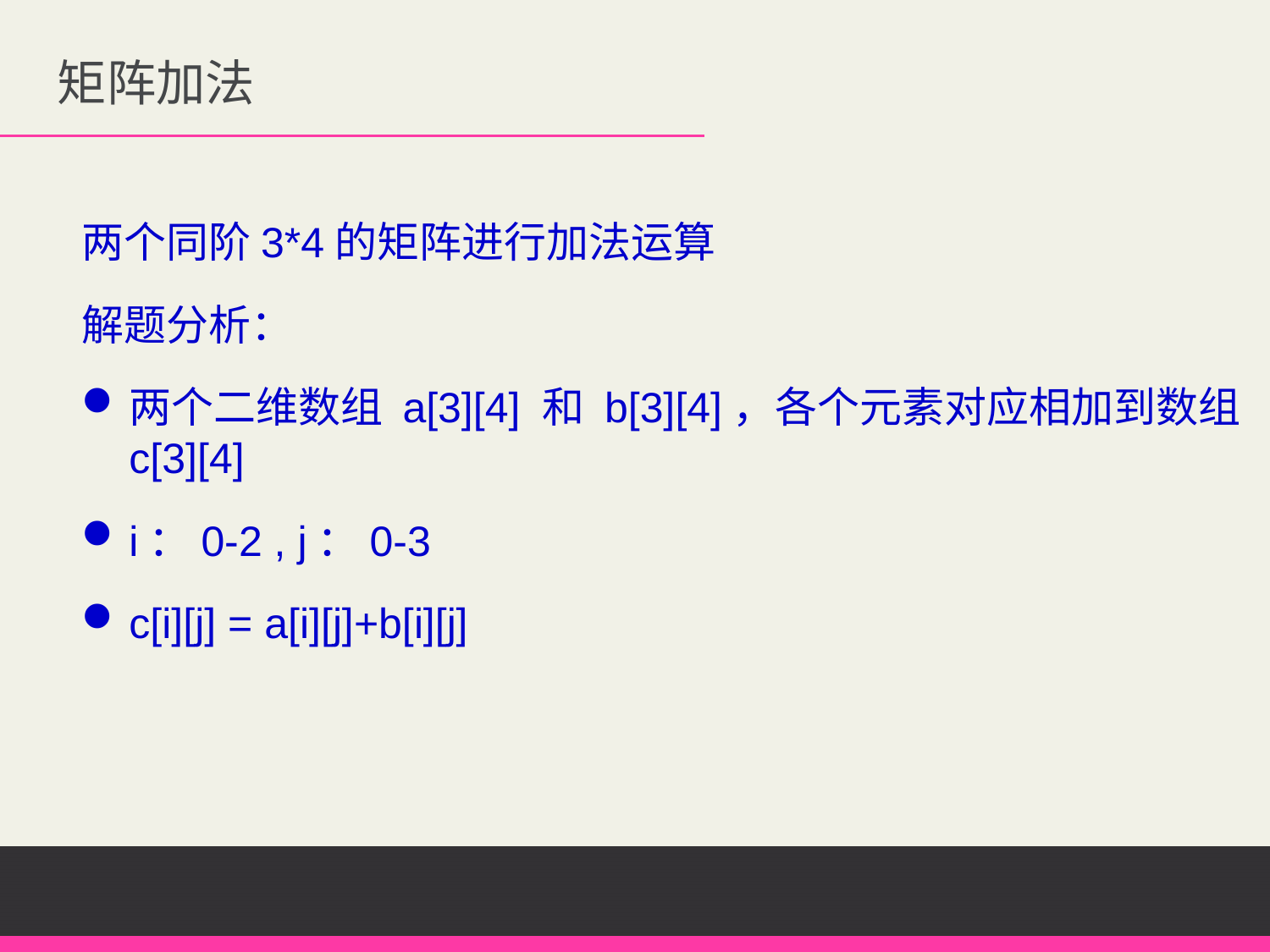

矩阵加法
两个同阶3*4的矩阵进行加法运算
解题分析：
两个二维数组 a[3][4] 和 b[3][4]，各个元素对应相加到数组c[3][4]
i：0-2 , j：0-3
c[i][j] = a[i][j]+b[i][j]